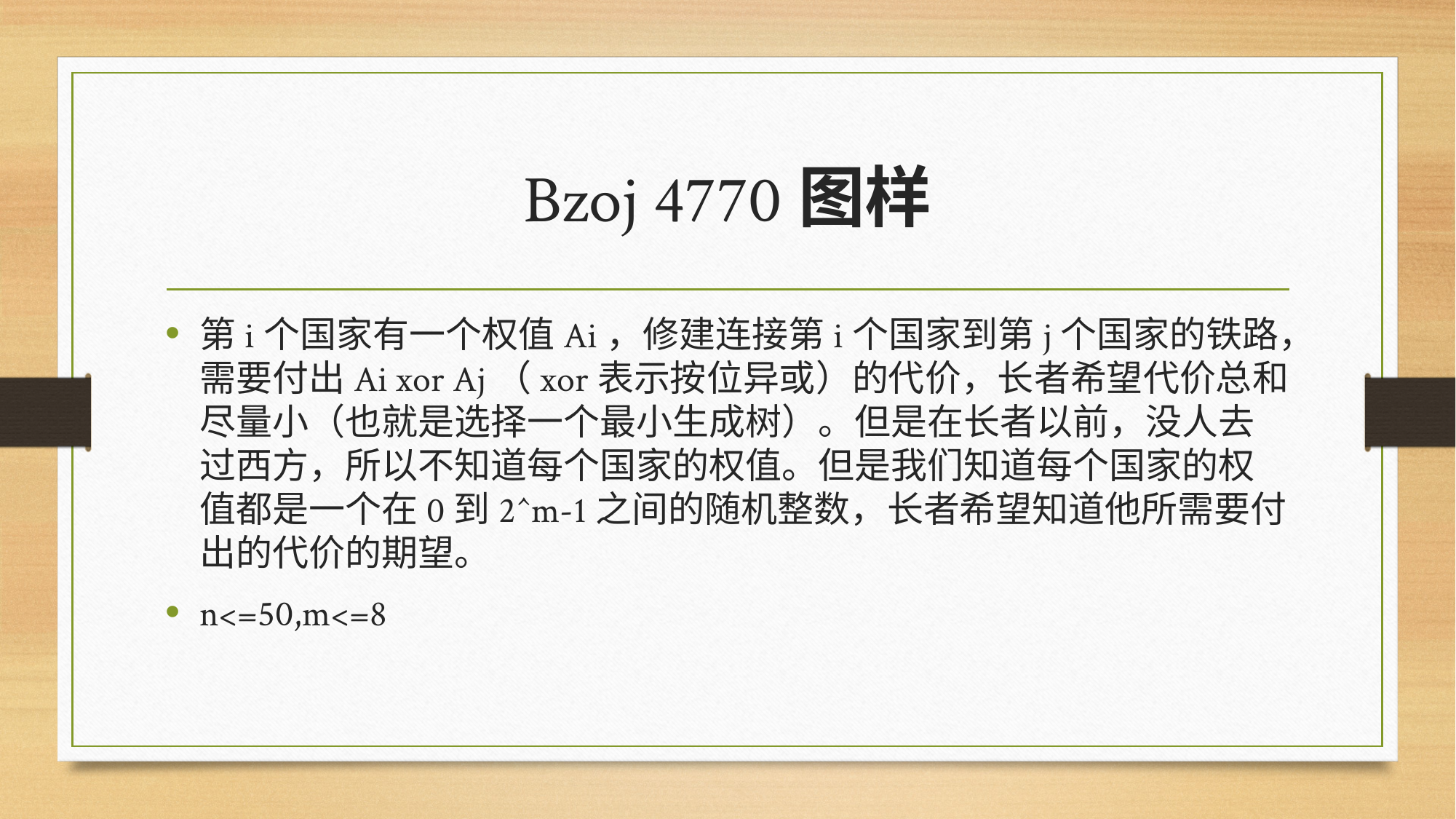

# Bzoj 4770图样
第i个国家有一个权值Ai，修建连接第i个国家到第j个国家的铁路，需要付出Ai xor Aj（xor表示按位异或）的代价，长者希望代价总和尽量小（也就是选择一个最小生成树）。但是在长者以前，没人去过西方，所以不知道每个国家的权值。但是我们知道每个国家的权值都是一个在0到2^m-1之间的随机整数，长者希望知道他所需要付出的代价的期望。
n<=50,m<=8